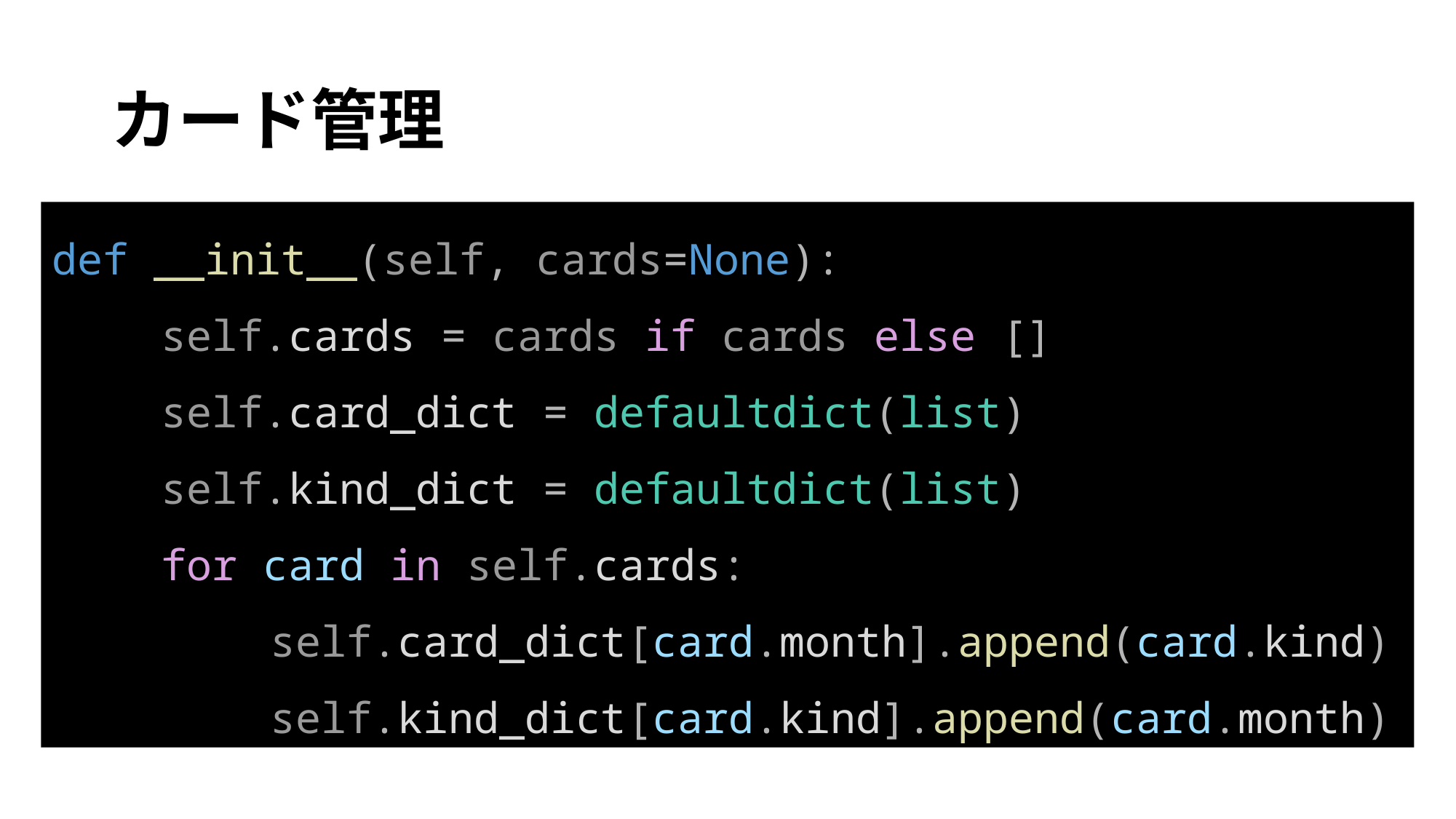

# カード管理
def __init__(self, cards=None):
	self.cards = cards if cards else []
	self.card_dict = defaultdict(list)
	self.kind_dict = defaultdict(list)
	for card in self.cards:
		self.card_dict[card.month].append(card.kind)
		self.kind_dict[card.kind].append(card.month)